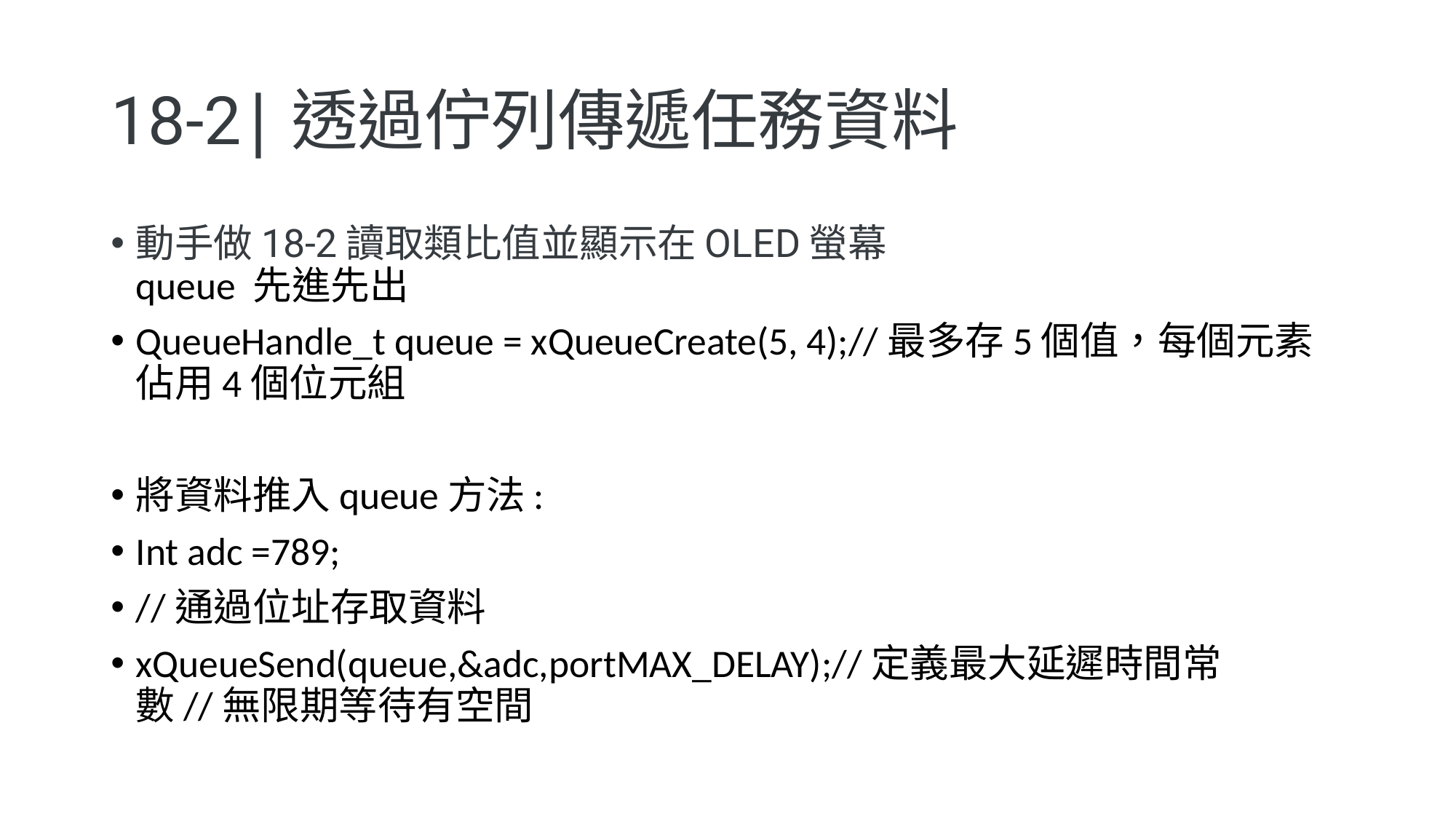

# 18-2∣透過佇列傳遞任務資料
動手做18-2讀取類比值並顯示在OLED螢幕
queue 先進先出
QueueHandle_t queue = xQueueCreate(5, 4);//最多存5個值，每個元素佔用4個位元組

將資料推入queue方法:
Int adc =789;
//通過位址存取資料
xQueueSend(queue,&adc,portMAX_DELAY);//定義最大延遲時間常數//無限期等待有空間